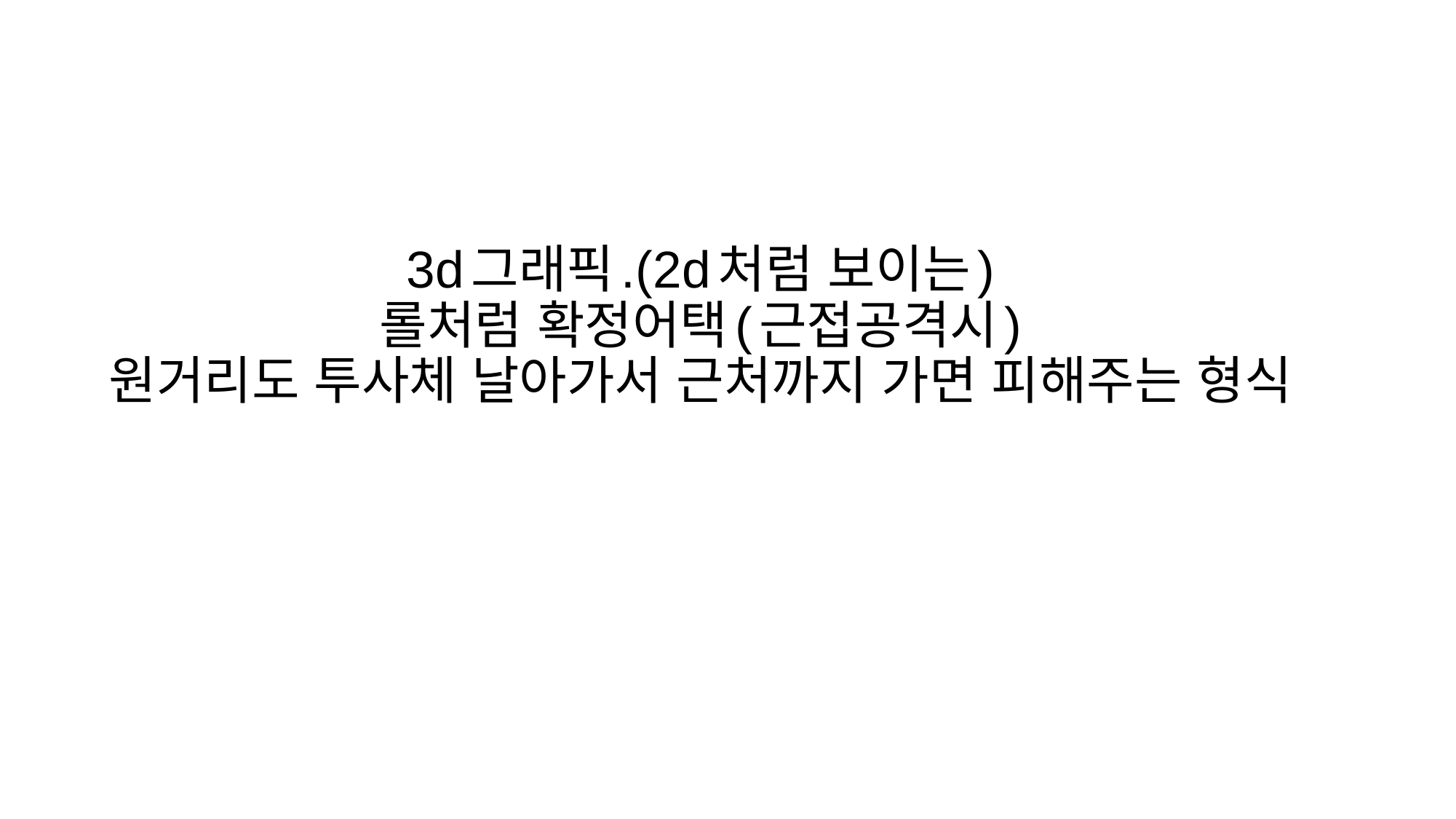

# 3d그래픽.(2d처럼 보이는) 롤처럼 확정어택(근접공격시) 원거리도 투사체 날아가서 근처까지 가면 피해주는 형식